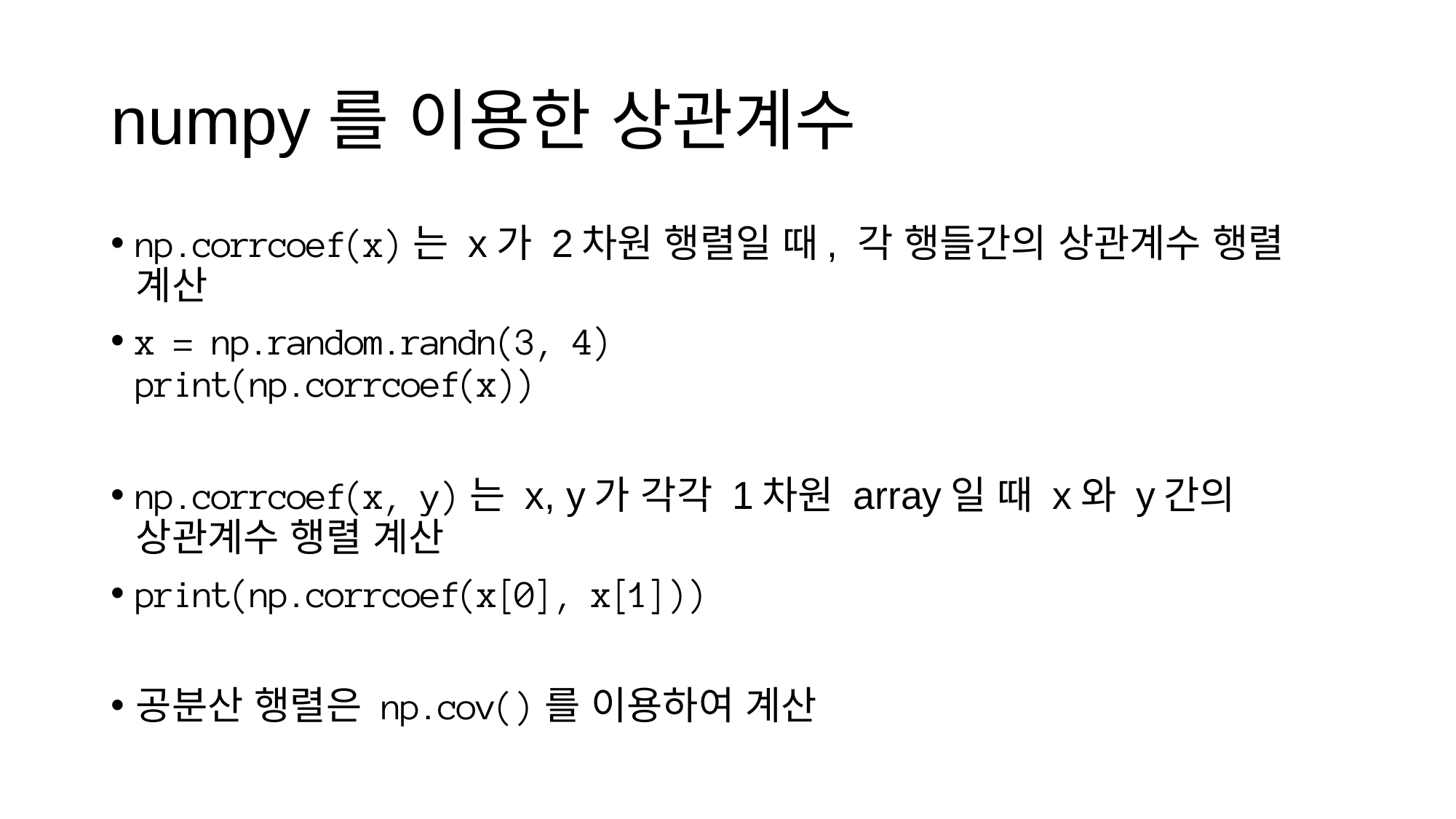

# numpy를 이용한 상관계수
np.corrcoef(x)는 x가 2차원 행렬일 때, 각 행들간의 상관계수 행렬 계산
x = np.random.randn(3, 4)
print(np.corrcoef(x))

np.corrcoef(x, y)는 x, y가 각각 1차원 array일 때 x와 y간의 상관계수 행렬 계산
print(np.corrcoef(x[0], x[1]))

공분산 행렬은 np.cov()를 이용하여 계산